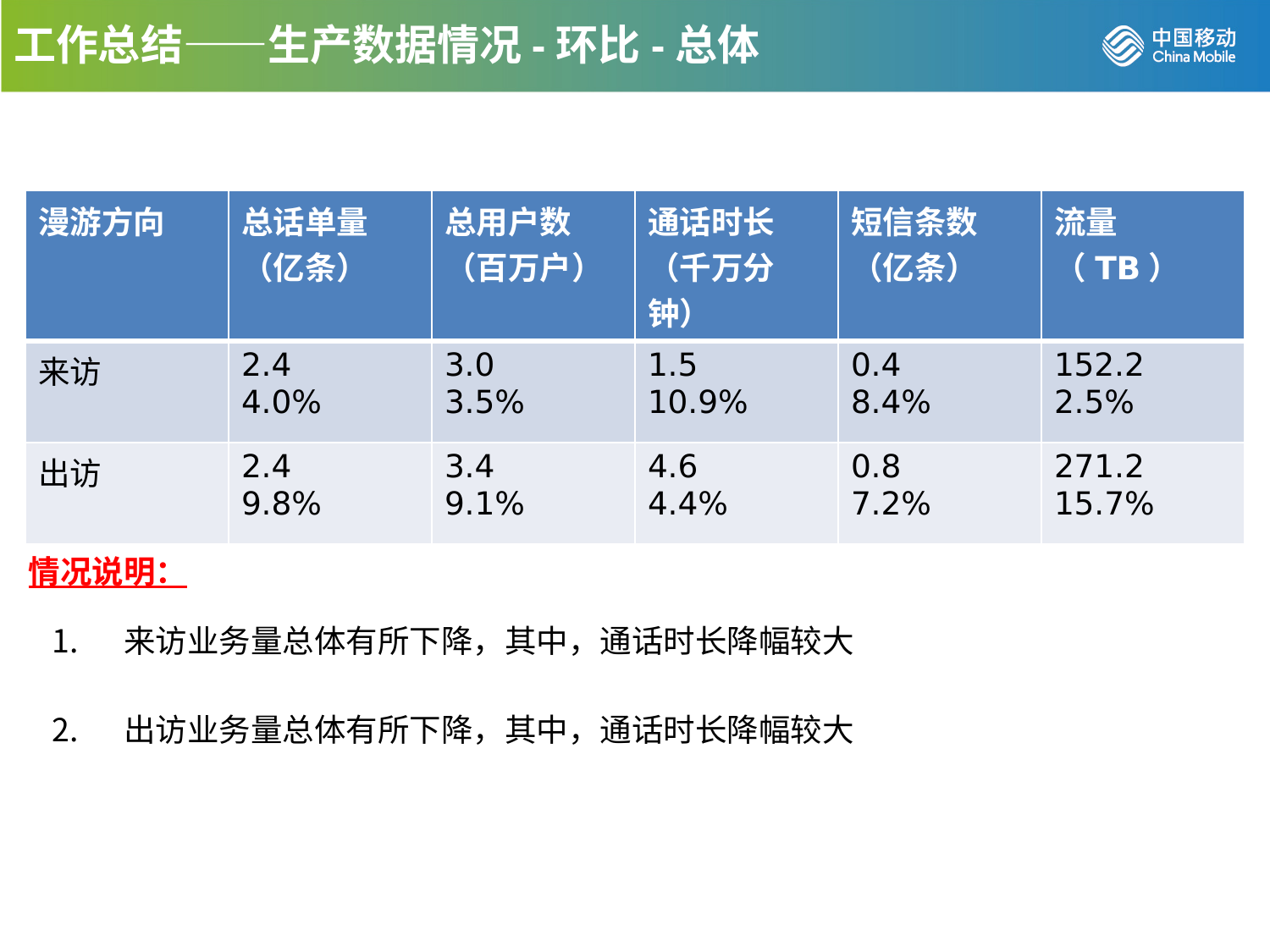

| 漫游方向 | 总话单量（亿条） | 总用户数（百万户） | 通话时长（千万分钟） | 短信条数（亿条） | 流量（TB） |
| --- | --- | --- | --- | --- | --- |
| 来访 | 2.4 4.0% | 3.0 3.5% | 1.5 10.9% | 0.4 8.4% | 152.2 2.5% |
| 出访 | 2.4 9.8% | 3.4 9.1% | 4.6 4.4% | 0.8 7.2% | 271.2 15.7% |
来访业务量总体有所下降，其中，通话时长降幅较大
出访业务量总体有所下降，其中，通话时长降幅较大